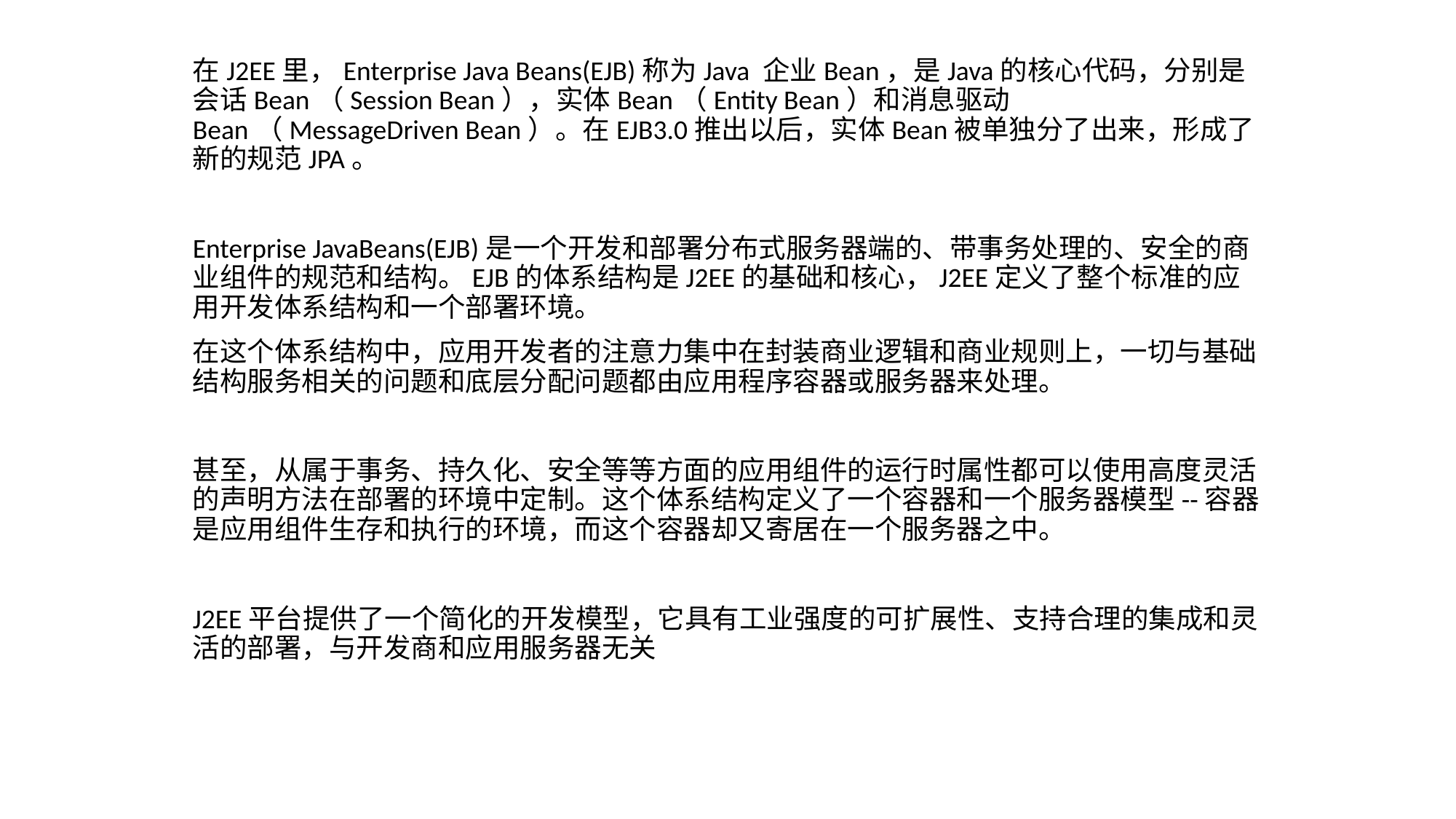

在J2EE里，Enterprise Java Beans(EJB)称为Java 企业Bean，是Java的核心代码，分别是会话Bean（Session Bean），实体Bean（Entity Bean）和消息驱动Bean（MessageDriven Bean）。在EJB3.0推出以后，实体Bean被单独分了出来，形成了新的规范JPA。

Enterprise JavaBeans(EJB)是一个开发和部署分布式服务器端的、带事务处理的、安全的商业组件的规范和结构。EJB的体系结构是J2EE的基础和核心，J2EE定义了整个标准的应用开发体系结构和一个部署环境。
在这个体系结构中，应用开发者的注意力集中在封装商业逻辑和商业规则上，一切与基础结构服务相关的问题和底层分配问题都由应用程序容器或服务器来处理。

甚至，从属于事务、持久化、安全等等方面的应用组件的运行时属性都可以使用高度灵活的声明方法在部署的环境中定制。这个体系结构定义了一个容器和一个服务器模型--容器是应用组件生存和执行的环境，而这个容器却又寄居在一个服务器之中。

J2EE平台提供了一个简化的开发模型，它具有工业强度的可扩展性、支持合理的集成和灵活的部署，与开发商和应用服务器无关